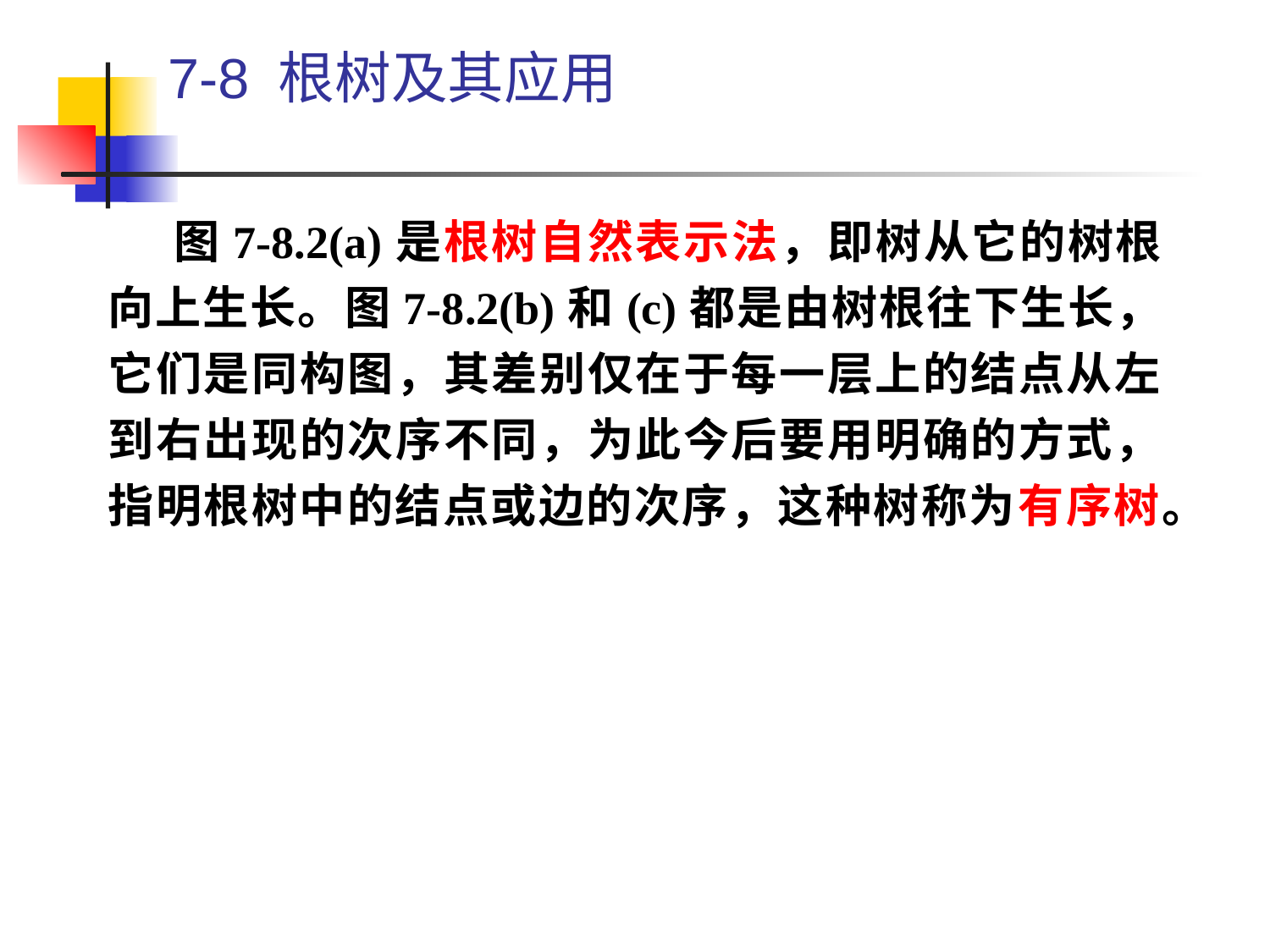

# 7-8 根树及其应用
图7-8.2(a)是根树自然表示法，即树从它的树根向上生长。图7-8.2(b)和(c)都是由树根往下生长，它们是同构图，其差别仅在于每一层上的结点从左到右出现的次序不同，为此今后要用明确的方式，指明根树中的结点或边的次序，这种树称为有序树。